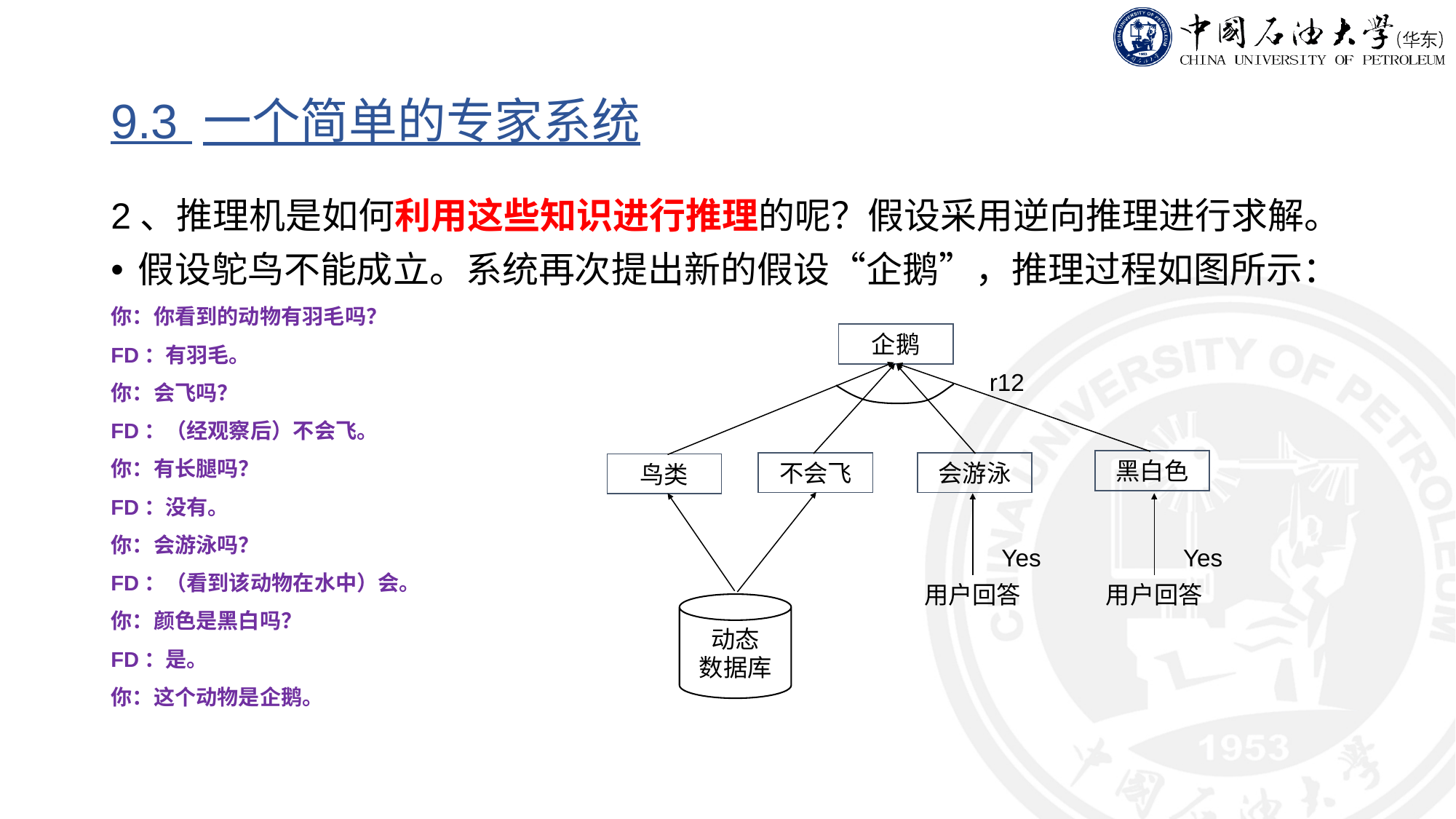

# 9.3 一个简单的专家系统
2、推理机是如何利用这些知识进行推理的呢？假设采用逆向推理进行求解。
假设鸵鸟不能成立。系统再次提出新的假设“企鹅”，推理过程如图所示：
你：你看到的动物有羽毛吗？
FD：有羽毛。
你：会飞吗？
FD：（经观察后）不会飞。
你：有长腿吗？
FD：没有。
你：会游泳吗？
FD：（看到该动物在水中）会。
你：颜色是黑白吗？
FD：是。
你：这个动物是企鹅。

企鹅
r12

黑白色
不会飞
会游泳
鸟类
Yes
Yes
用户回答
用户回答
动态
数据库